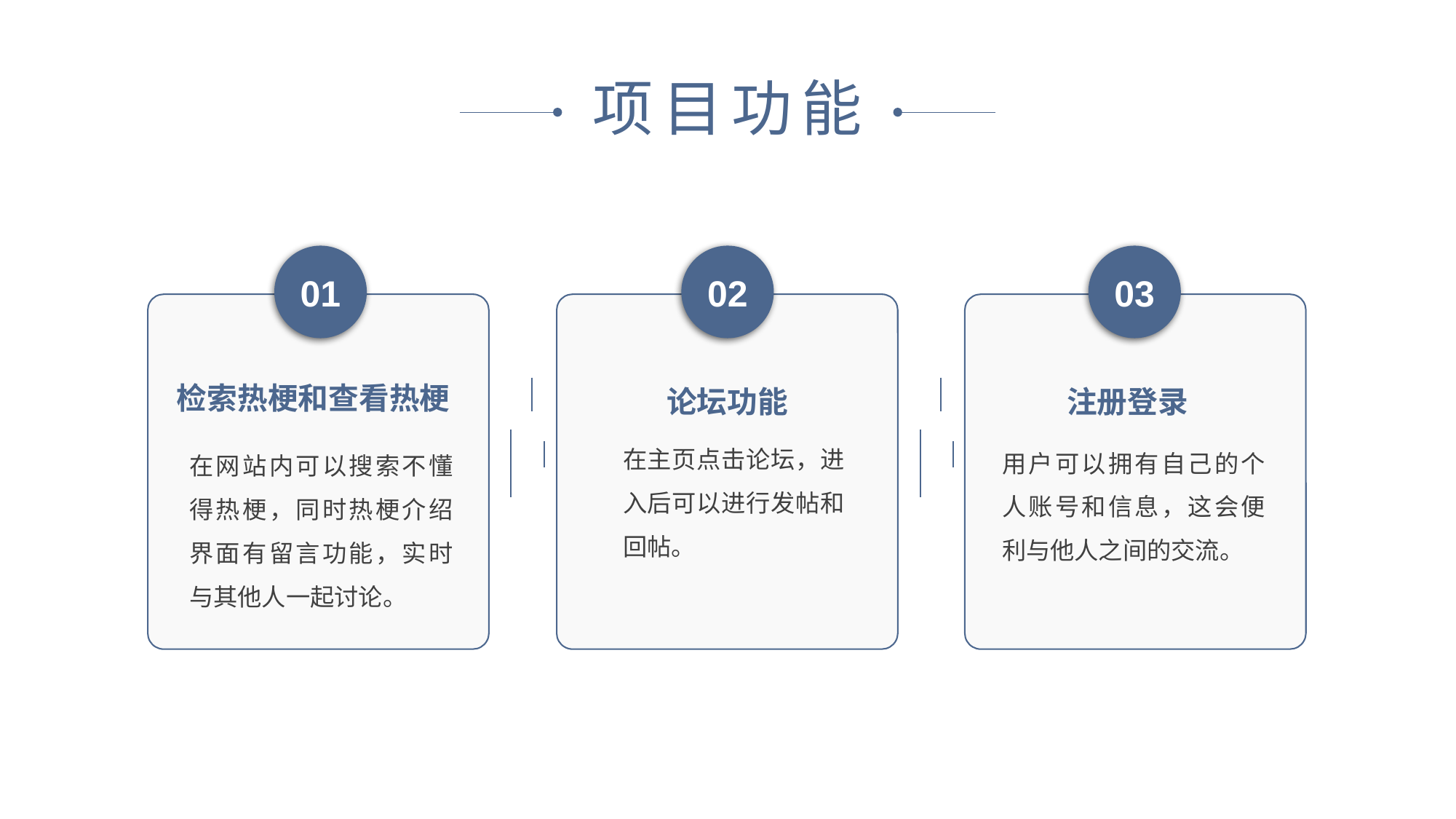

项目功能
01
02
03

检索热梗和查看热梗
论坛功能
注册登录
在主页点击论坛，进入后可以进行发帖和回帖。
用户可以拥有自己的个人账号和信息，这会便利与他人之间的交流。
在网站内可以搜索不懂得热梗，同时热梗介绍界面有留言功能，实时与其他人一起讨论。